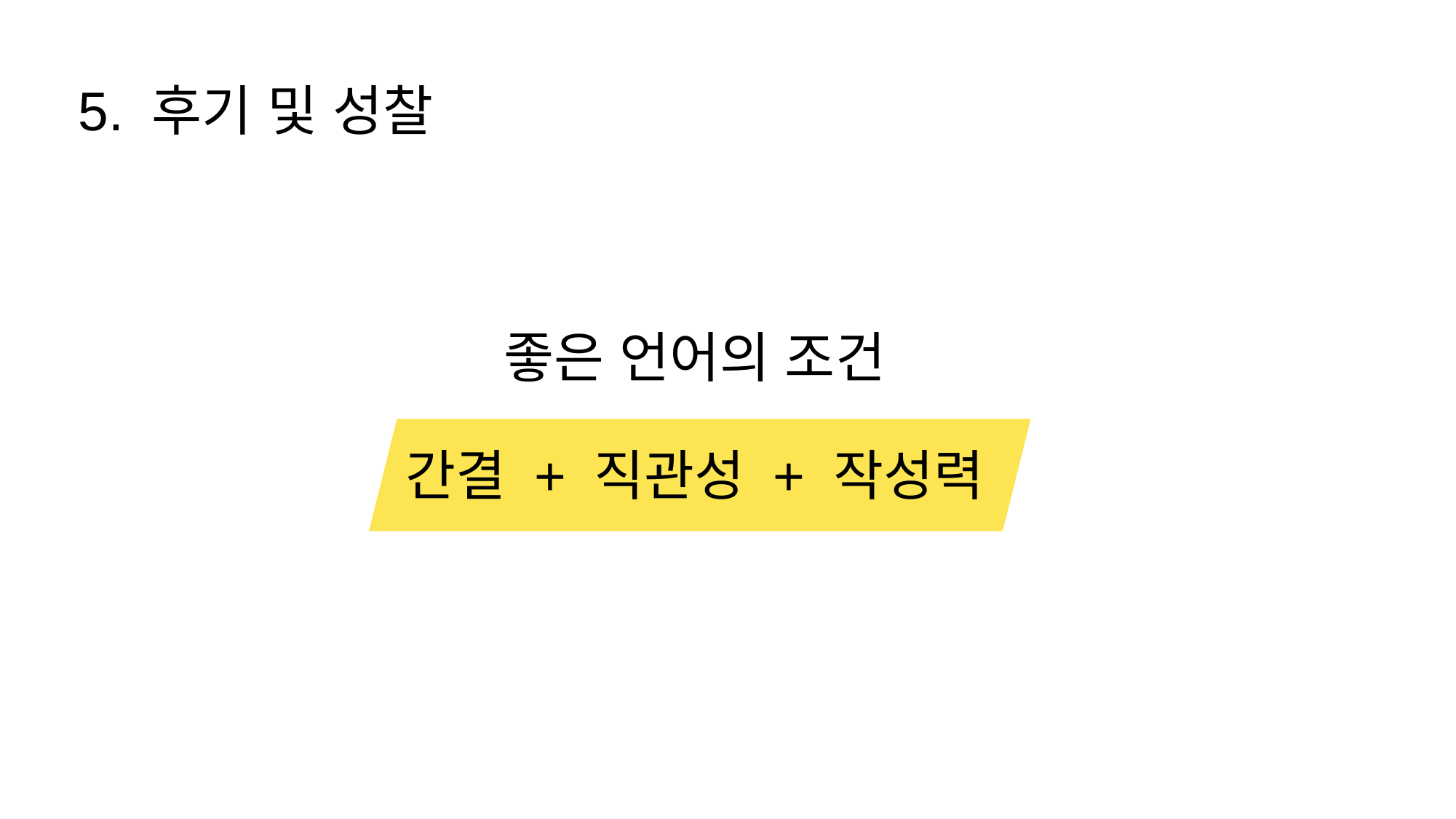

# 5. 후기 및 성찰
좋은 언어의 조건

간결 + 직관성 + 작성력